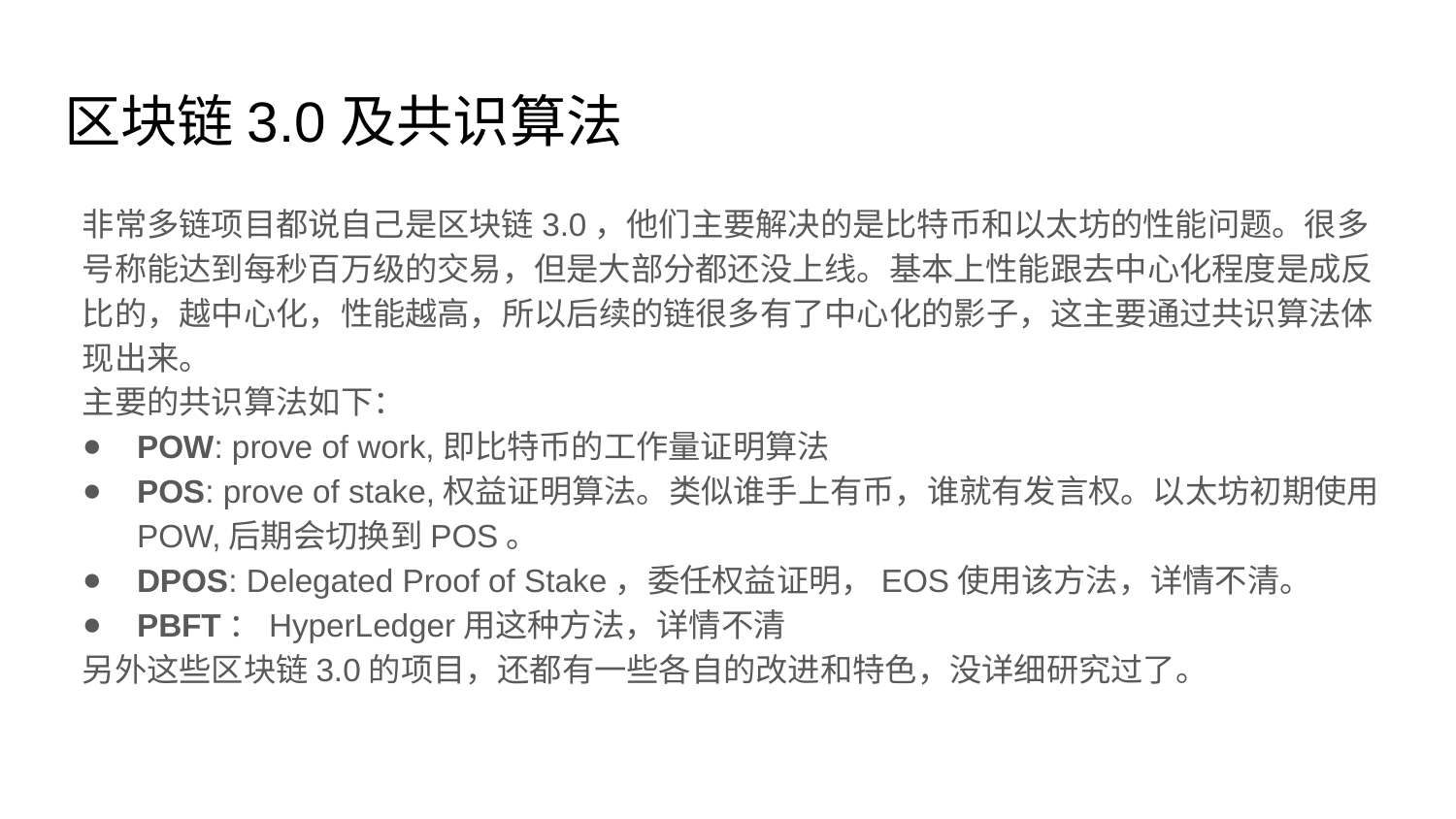

# 区块链3.0及共识算法
非常多链项目都说自己是区块链3.0，他们主要解决的是比特币和以太坊的性能问题。很多号称能达到每秒百万级的交易，但是大部分都还没上线。基本上性能跟去中心化程度是成反比的，越中心化，性能越高，所以后续的链很多有了中心化的影子，这主要通过共识算法体现出来。
主要的共识算法如下：
POW: prove of work,即比特币的工作量证明算法
POS: prove of stake,权益证明算法。类似谁手上有币，谁就有发言权。以太坊初期使用POW,后期会切换到POS。
DPOS: Delegated Proof of Stake，委任权益证明，EOS使用该方法，详情不清。
PBFT：HyperLedger用这种方法，详情不清
另外这些区块链3.0的项目，还都有一些各自的改进和特色，没详细研究过了。